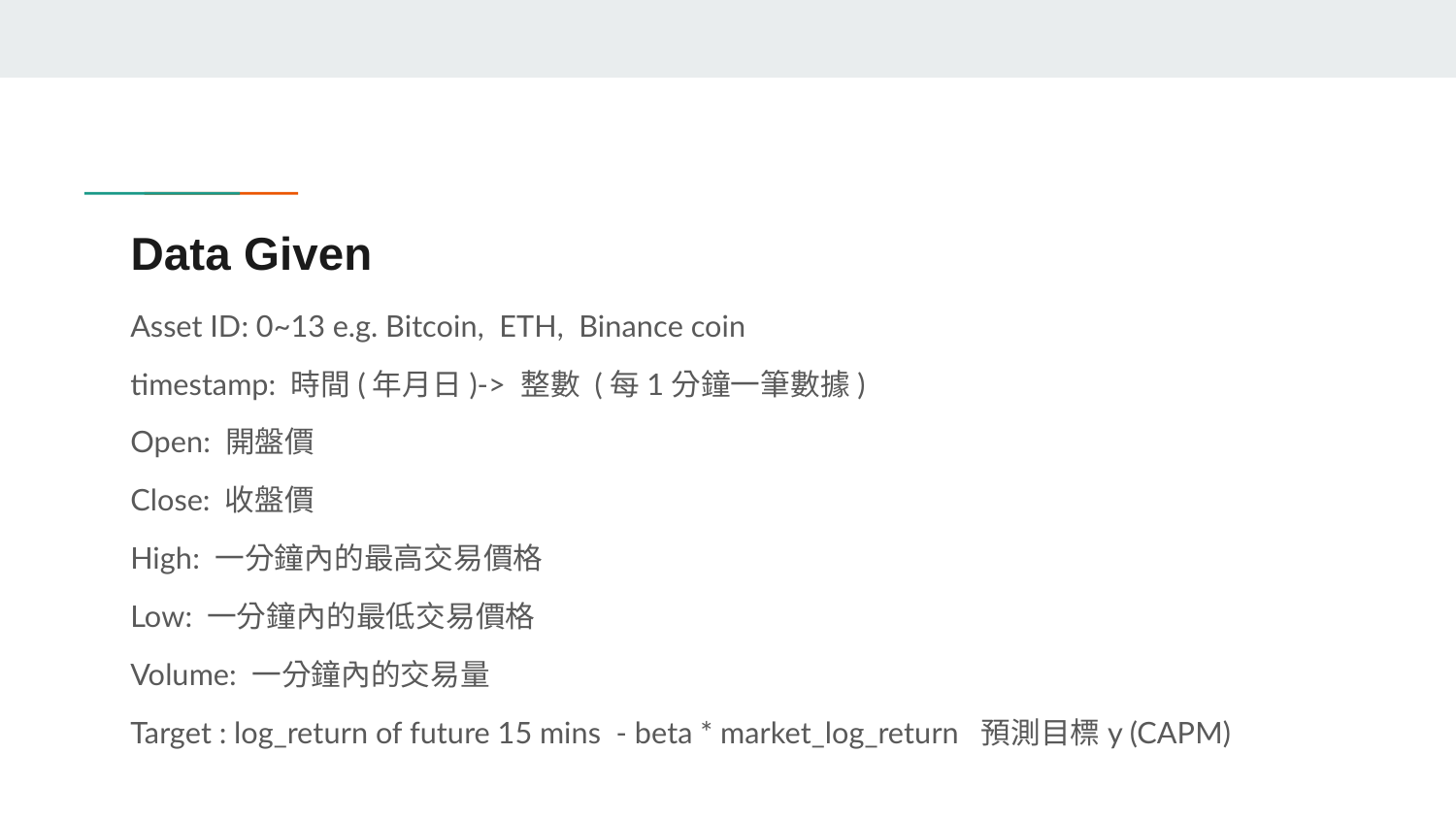

# Data Given
Asset ID: 0~13 e.g. Bitcoin,  ETH,  Binance coin
timestamp: 時間(年月日)-> 整數 (每1分鐘一筆數據)
Open: 開盤價
Close: 收盤價
High: 一分鐘內的最高交易價格
Low: 一分鐘內的最低交易價格
Volume: 一分鐘內的交易量
Target : log_return of future 15 mins  - beta * market_log_return  預測目標y (CAPM)